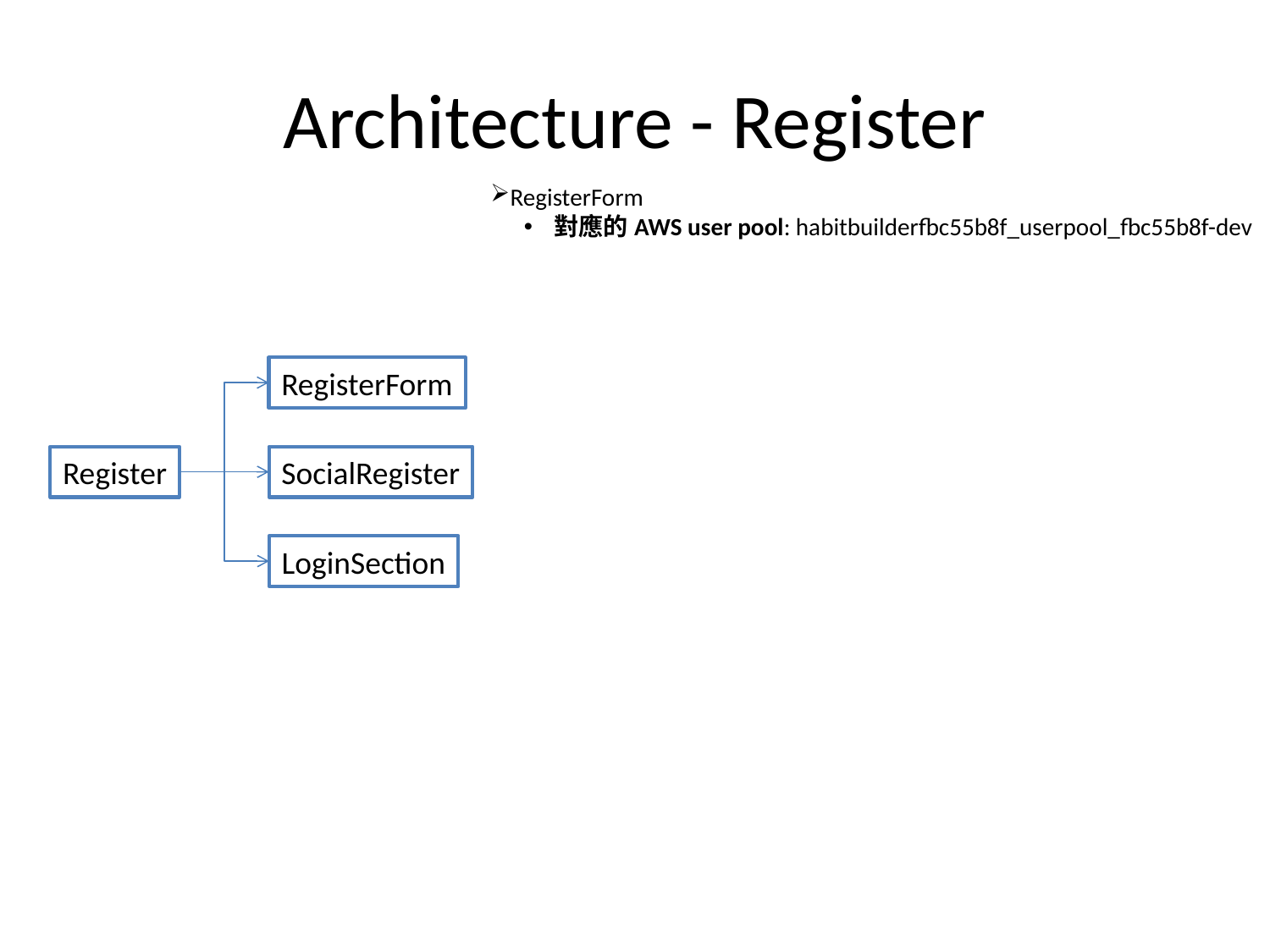

# Architecture - Register
RegisterForm
對應的AWS user pool: habitbuilderfbc55b8f_userpool_fbc55b8f-dev
RegisterForm
Register
SocialRegister
LoginSection